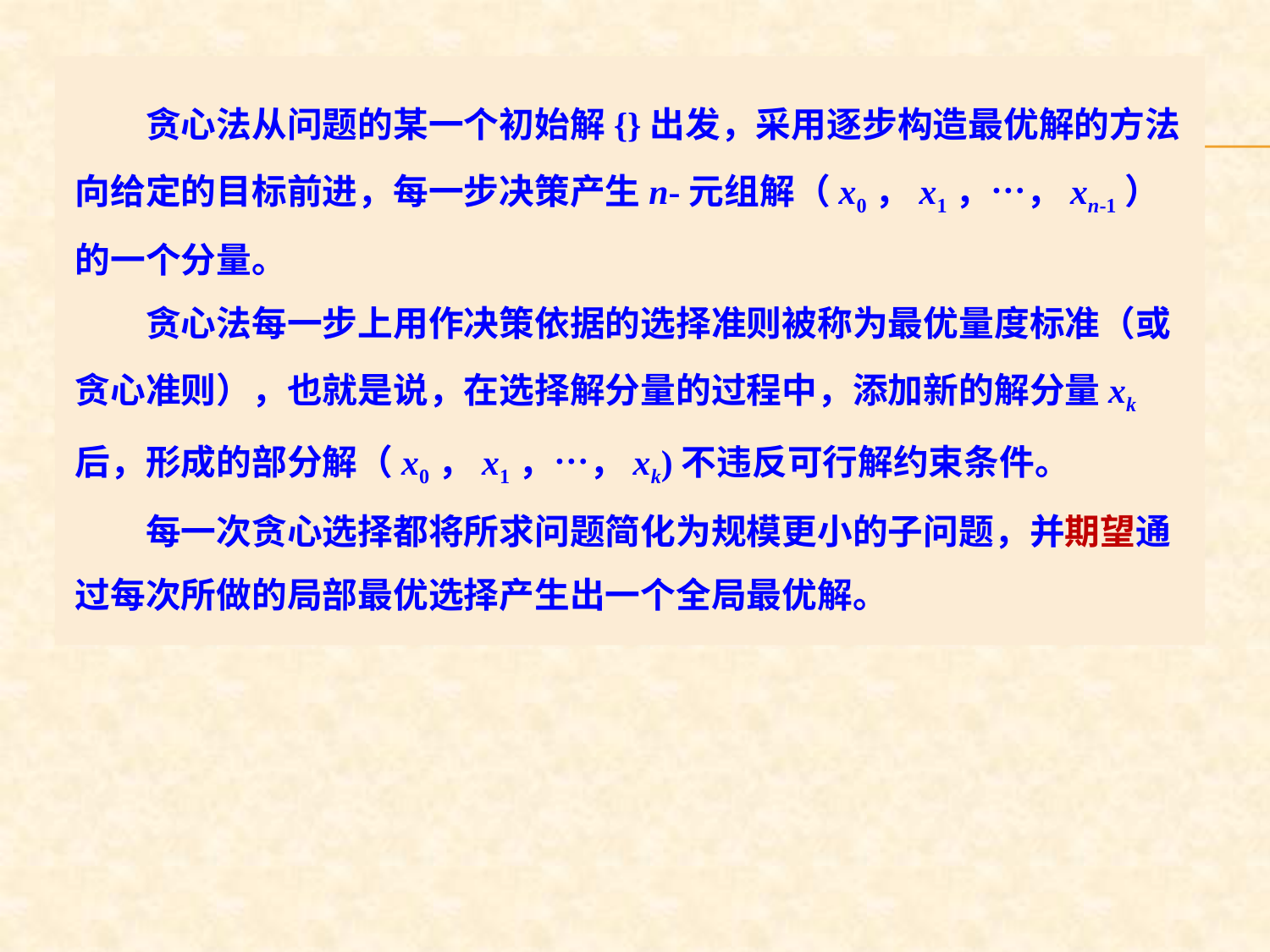

贪心法从问题的某一个初始解{}出发，采用逐步构造最优解的方法向给定的目标前进，每一步决策产生n-元组解（x0，x1，…，xn-1）的一个分量。
　　贪心法每一步上用作决策依据的选择准则被称为最优量度标准（或贪心准则），也就是说，在选择解分量的过程中，添加新的解分量xk后，形成的部分解（x0，x1，…，xk)不违反可行解约束条件。
　　每一次贪心选择都将所求问题简化为规模更小的子问题，并期望通过每次所做的局部最优选择产生出一个全局最优解。